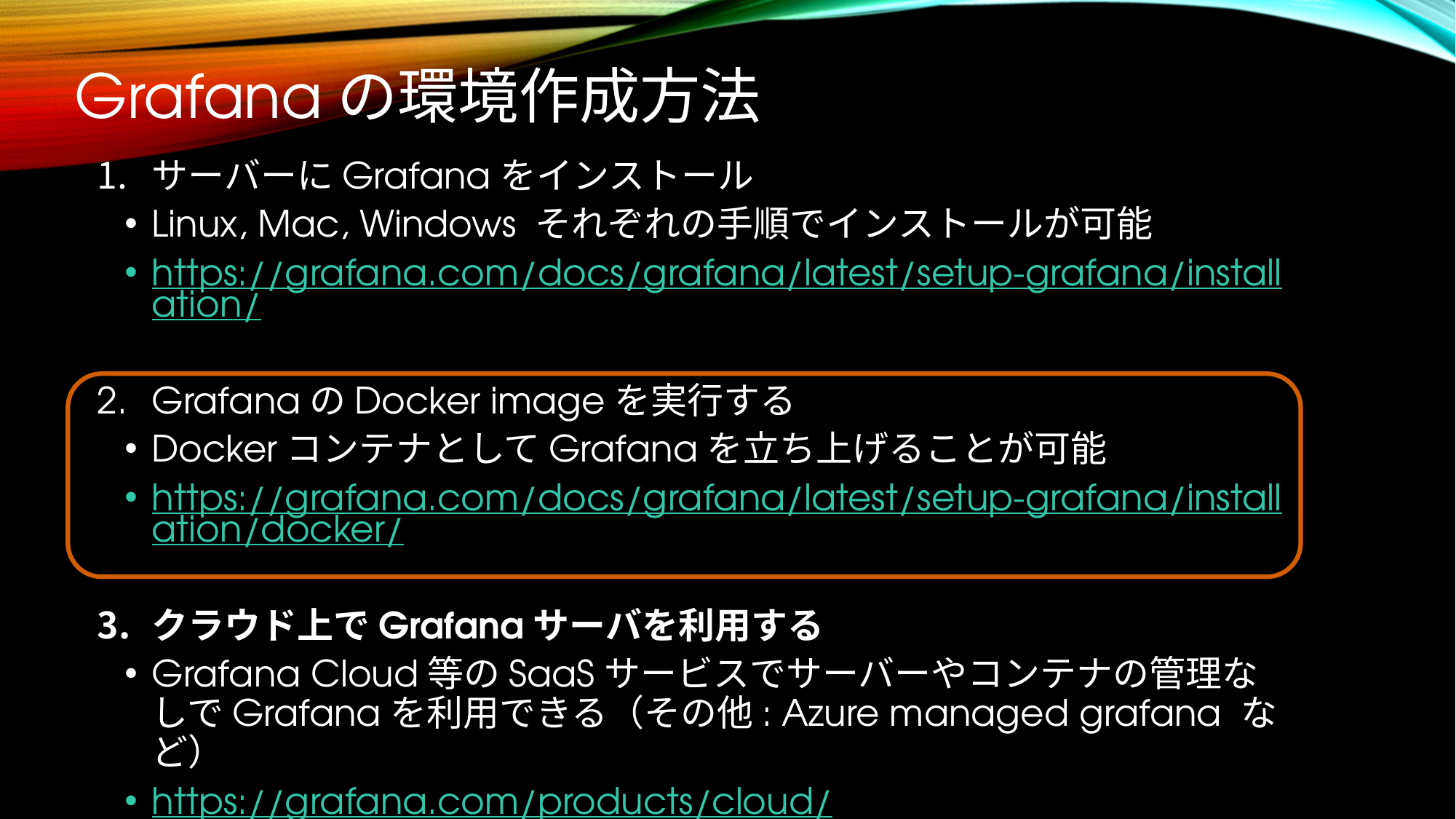

Grafanaの環境作成方法
サーバーにGrafanaをインストール
Linux, Mac, Windows それぞれの手順でインストールが可能
https://grafana.com/docs/grafana/latest/setup-grafana/installation/

GrafanaのDocker imageを実行する
DockerコンテナとしてGrafanaを立ち上げることが可能
https://grafana.com/docs/grafana/latest/setup-grafana/installation/docker/

クラウド上でGrafanaサーバを利用する
Grafana Cloud等のSaaSサービスでサーバーやコンテナの管理なしでGrafanaを利用できる（その他: Azure managed grafana など）
https://grafana.com/products/cloud/